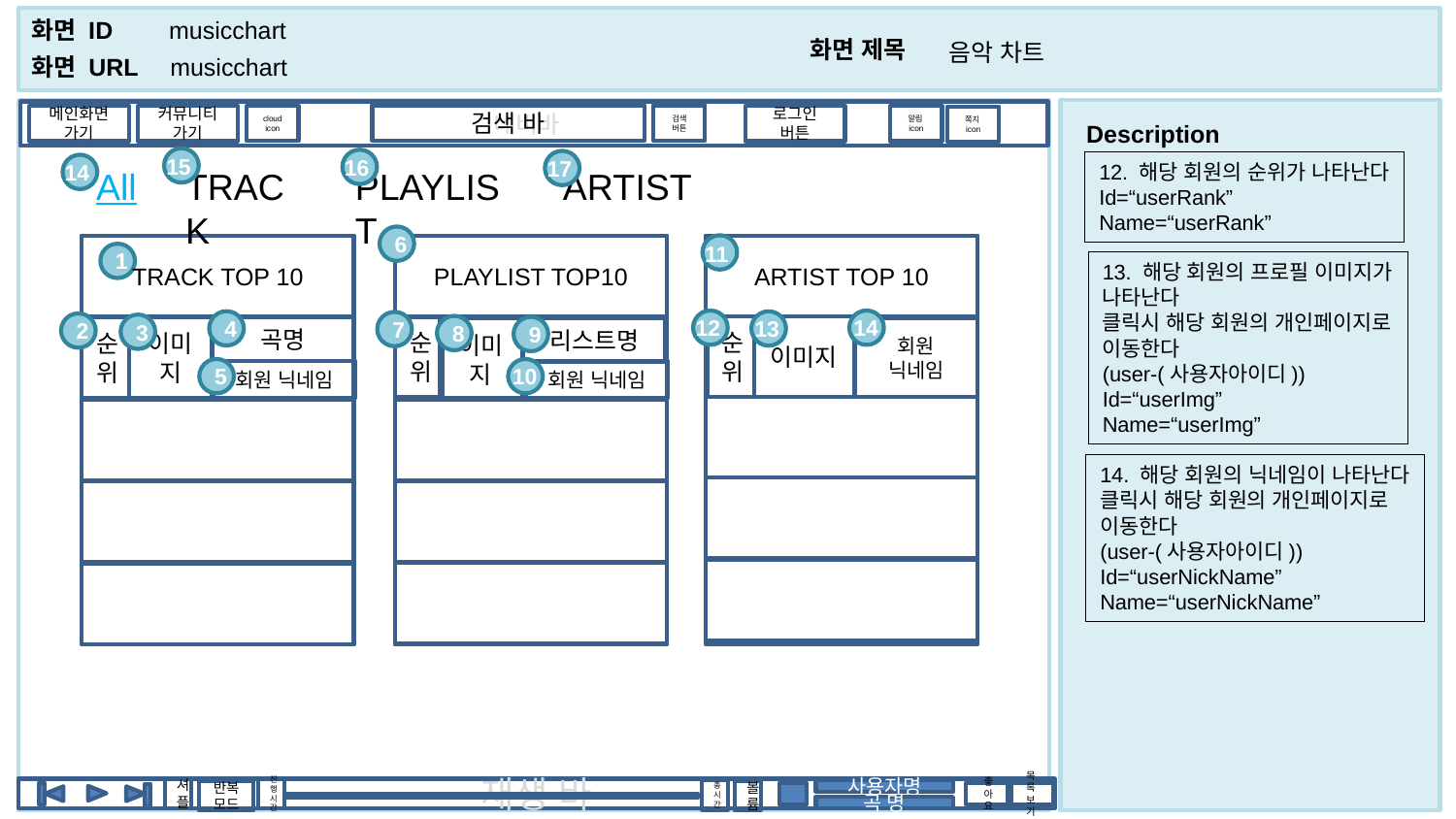

musicchart
음악 차트
musicchart
      네비바
검색 바
검색
버튼
cloud
icon
메인화면
가기
커뮤니티가기
로그인
버튼
알림icon
쪽지icon
15

16

17

12. 해당 회원의 순위가 나타난다
Id=“userRank”
Name=“userRank”
14

All
TRACK
PLAYLIST
ARTIST
6
11

TRACK TOP 10
PLAYLIST TOP10
ARTIST TOP 10

1
13. 해당 회원의 프로필 이미지가
나타난다
클릭시 해당 회원의 개인페이지로
이동한다
(user-(사용자아이디))
Id=“userImg”
Name=“userImg”
12
14
13

4

7
2
3
8
이미지
순위

순위
9
순위
이미지
곡명

회원 닉네임
리스트명
이미지
10
5

회원 닉네임
회원 닉네임

14. 해당 회원의 닉네임이 나타난다
클릭시 해당 회원의 개인페이지로
이동한다
(user-(사용자아이디))
Id=“userNickName”
Name=“userNickName”

셔플
진행시간
재생 바
총시간
사용자명
볼륨
반복 모드

좋아요
목록
보기

곡 명